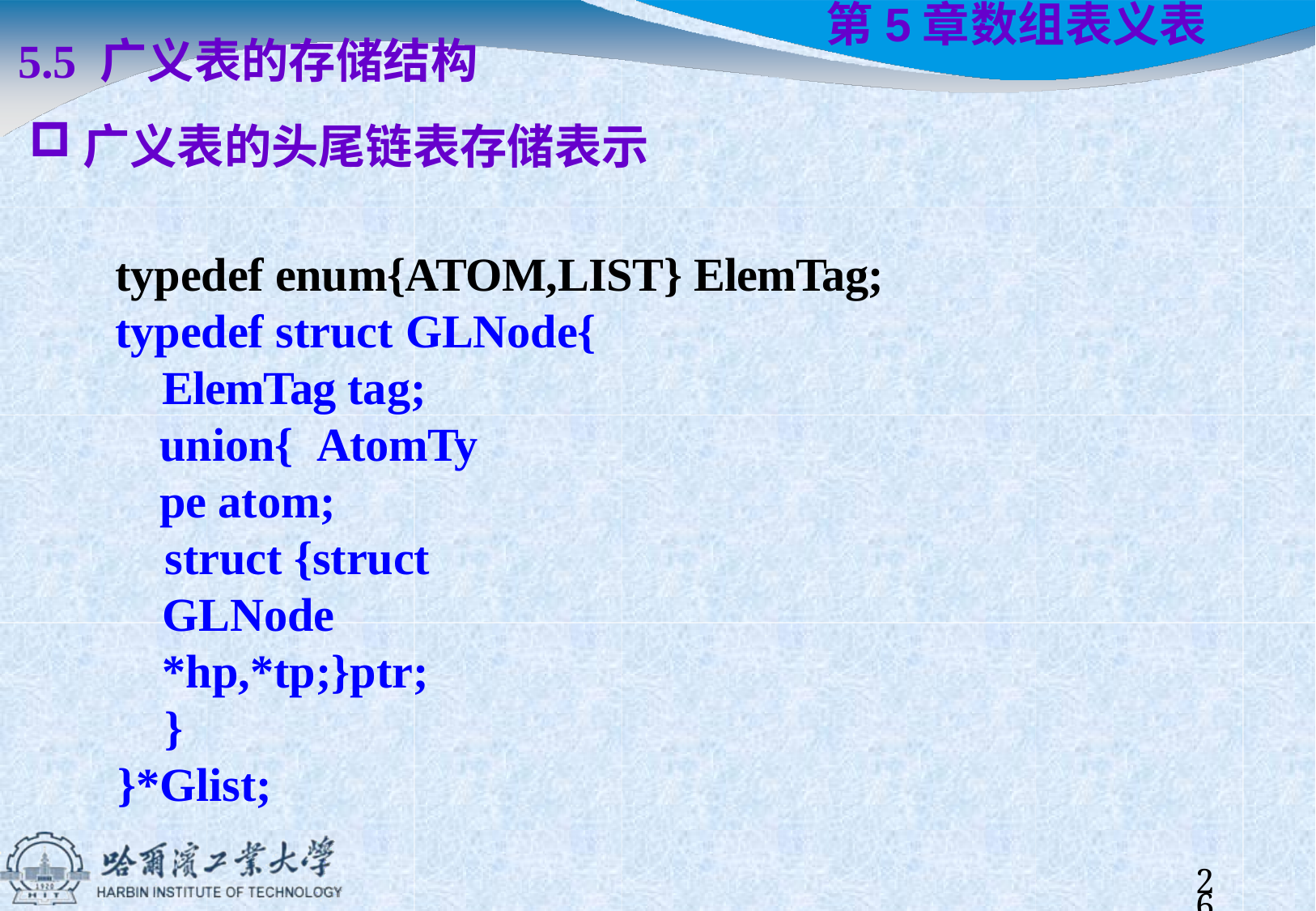

5.5 广义表的存储结构
广义表的头尾链表存储表示

typedef enum{ATOM,LIST} ElemTag;  typedef struct GLNode{
ElemTag tag;  union{  AtomType atom;
struct {struct GLNode *hp,*tp;}ptr;
}
}*Glist;
# 第5章	数组表义表
26